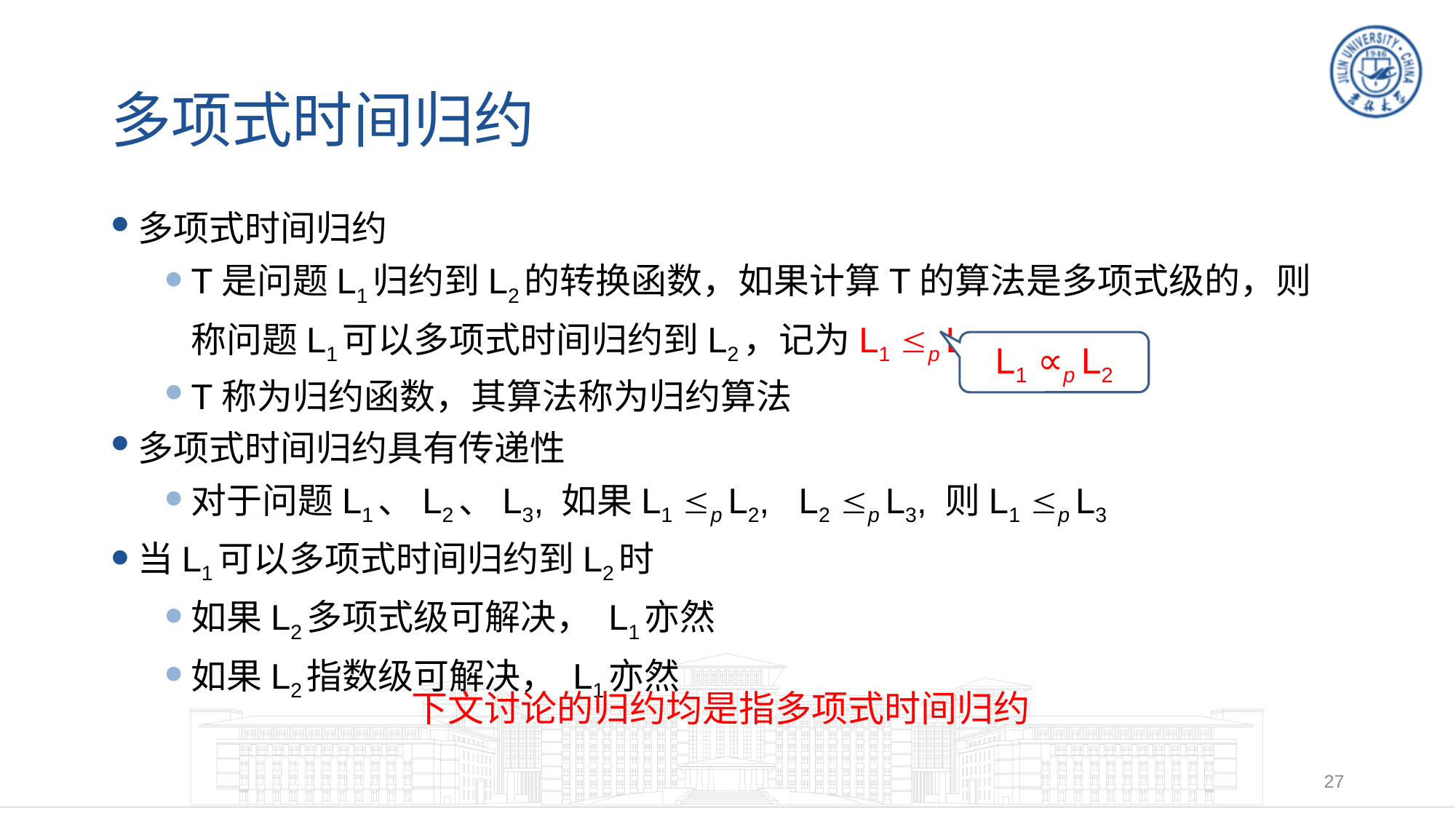

# 多项式时间归约
多项式时间归约
T是问题L1归约到L2的转换函数，如果计算T的算法是多项式级的，则称问题L1可以多项式时间归约到L2，记为L1 ≤p L2
T称为归约函数，其算法称为归约算法
多项式时间归约具有传递性
对于问题L1、L2、L3, 如果L1 ≤p L2,   L2 ≤p L3, 则L1 ≤p L3
当L1可以多项式时间归约到L2时
如果L2多项式级可解决， L1亦然
如果L2指数级可解决， L1亦然

L1 ∝p L2
下文讨论的归约均是指多项式时间归约
27